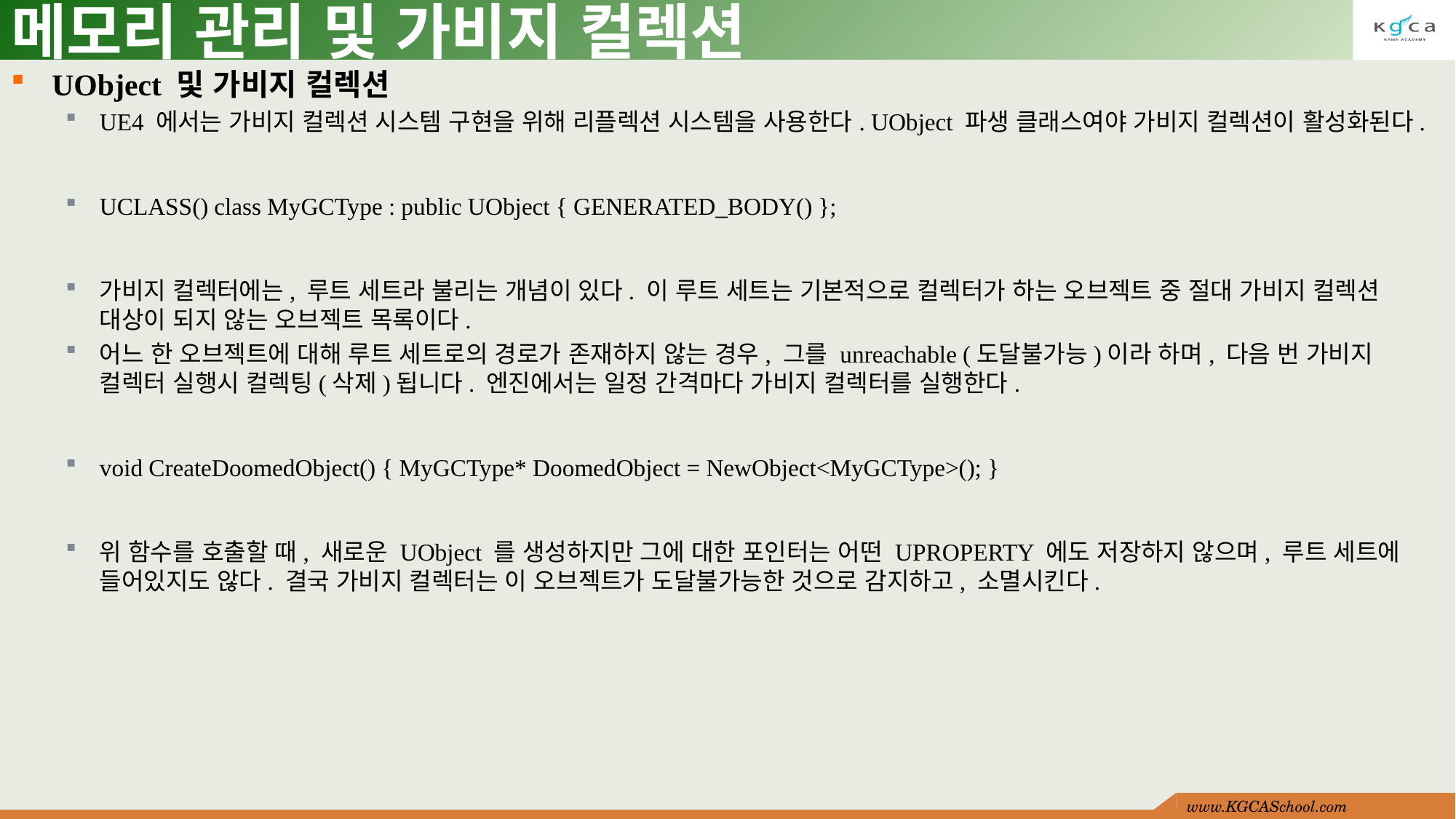

# 메모리 관리 및 가비지 컬렉션
UObject 및 가비지 컬렉션
UE4 에서는 가비지 컬렉션 시스템 구현을 위해 리플렉션 시스템을 사용한다. UObject 파생 클래스여야 가비지 컬렉션이 활성화된다.

UCLASS() class MyGCType : public UObject { GENERATED_BODY() };

가비지 컬렉터에는, 루트 세트라 불리는 개념이 있다. 이 루트 세트는 기본적으로 컬렉터가 하는 오브젝트 중 절대 가비지 컬렉션 대상이 되지 않는 오브젝트 목록이다.
어느 한 오브젝트에 대해 루트 세트로의 경로가 존재하지 않는 경우, 그를 unreachable (도달불가능)이라 하며, 다음 번 가비지 컬렉터 실행시 컬렉팅(삭제)됩니다. 엔진에서는 일정 간격마다 가비지 컬렉터를 실행한다.

void CreateDoomedObject() { MyGCType* DoomedObject = NewObject<MyGCType>(); }

위 함수를 호출할 때, 새로운 UObject 를 생성하지만 그에 대한 포인터는 어떤 UPROPERTY 에도 저장하지 않으며, 루트 세트에 들어있지도 않다. 결국 가비지 컬렉터는 이 오브젝트가 도달불가능한 것으로 감지하고, 소멸시킨다.